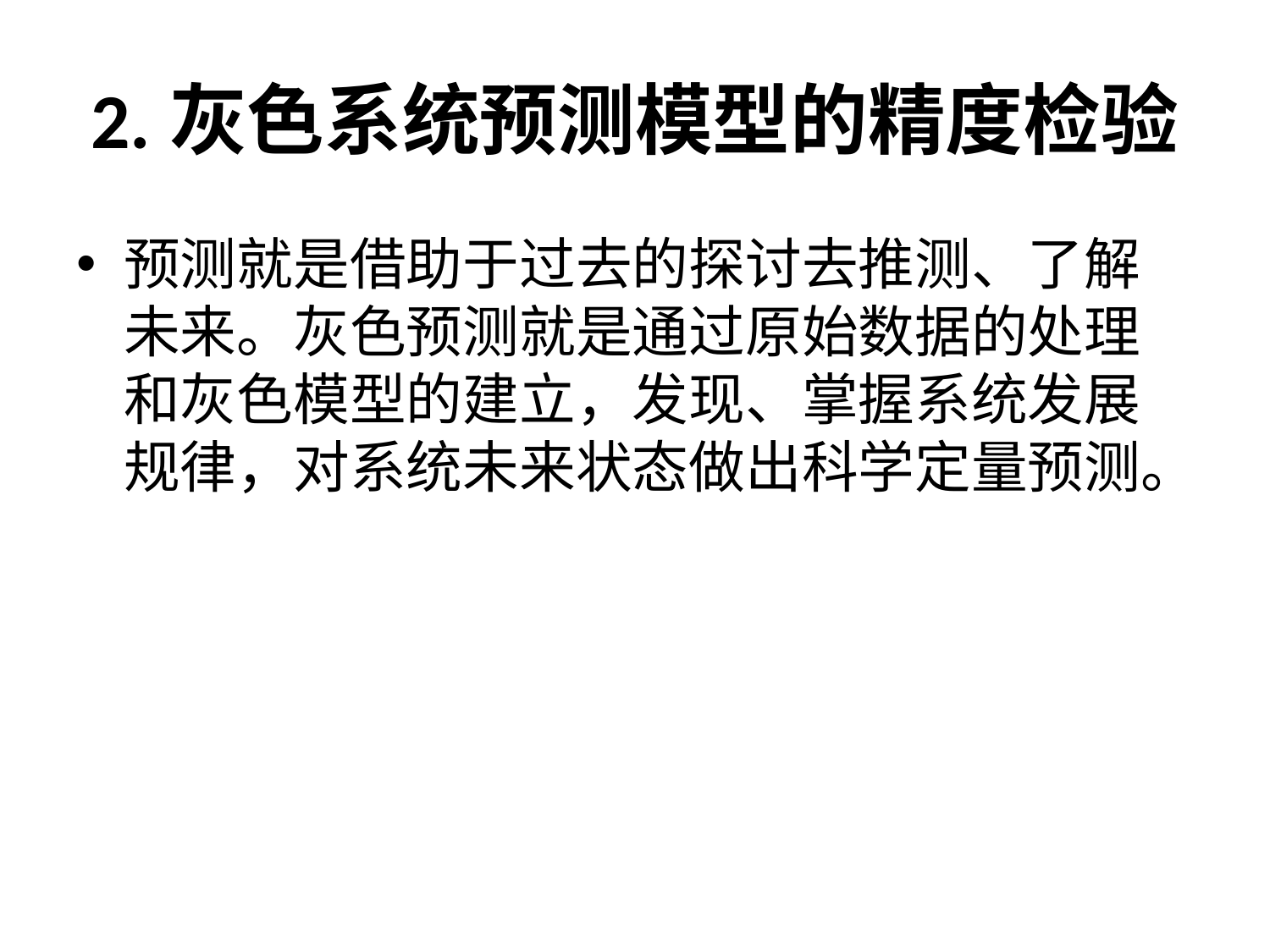

# 2.灰色系统预测模型的精度检验
预测就是借助于过去的探讨去推测、了解未来。灰色预测就是通过原始数据的处理和灰色模型的建立，发现、掌握系统发展规律，对系统未来状态做出科学定量预测。